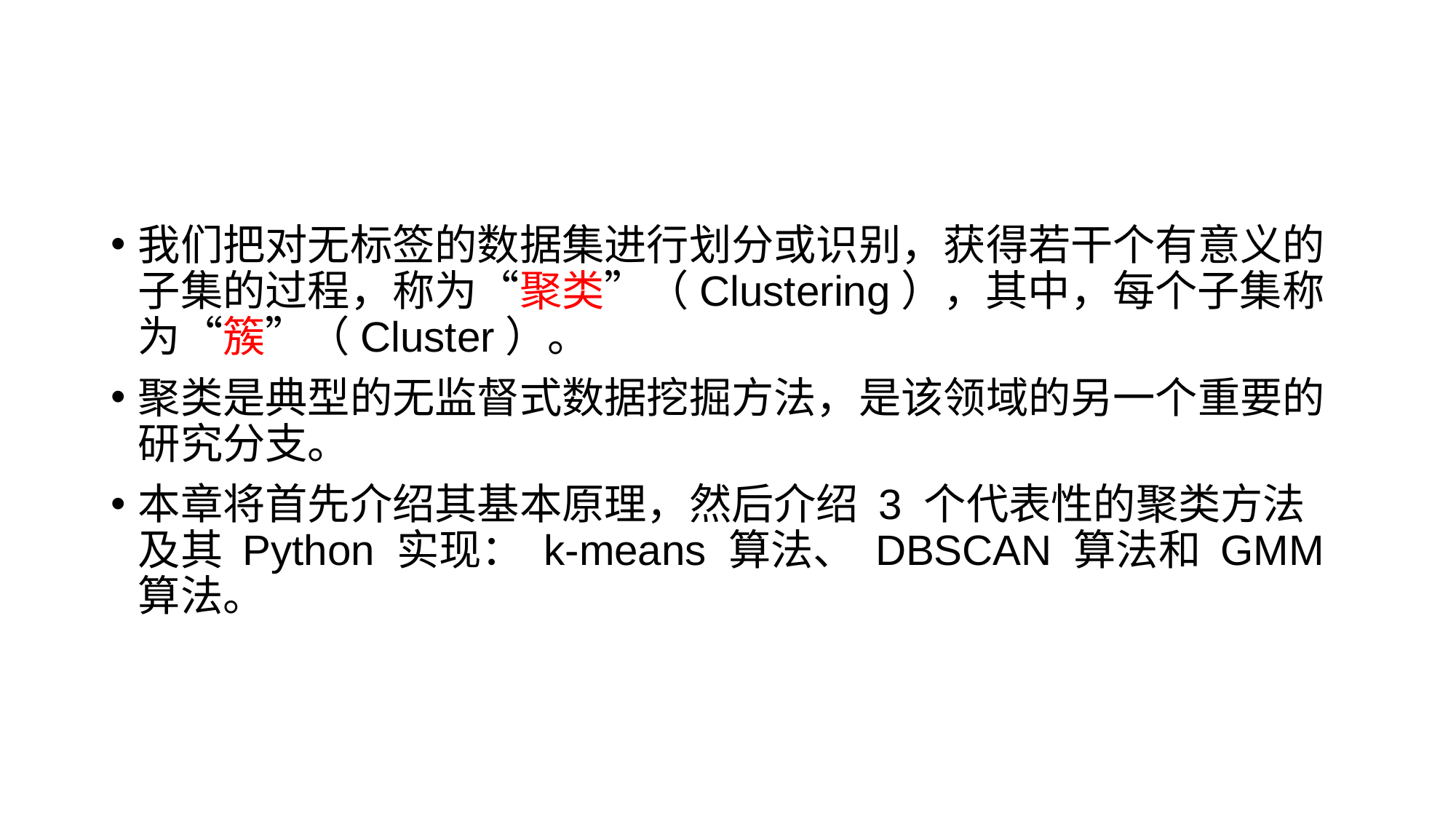

#
我们把对无标签的数据集进行划分或识别，获得若干个有意义的子集的过程，称为“聚类”（Clustering），其中，每个子集称为“簇”（Cluster）。
聚类是典型的无监督式数据挖掘方法，是该领域的另一个重要的研究分支。
本章将首先介绍其基本原理，然后介绍 3 个代表性的聚类方法及其 Python 实现： k-means 算法、 DBSCAN 算法和 GMM 算法。